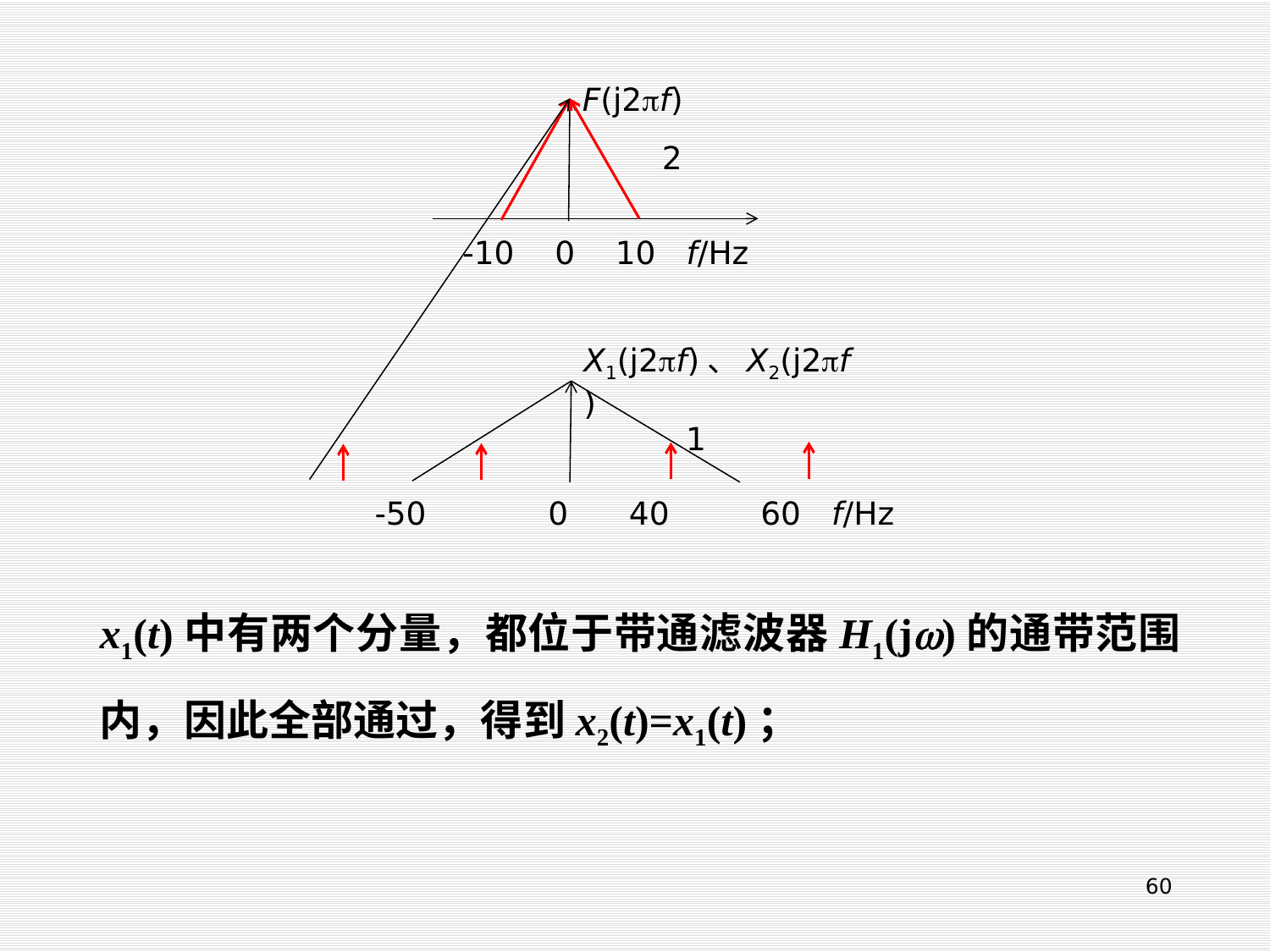

F(j2πf)
2
-10    0    10   f/Hz
X1(j2πf)、X2(j2πf)
1
-50            0      40         60   f/Hz
x1(t)中有两个分量，都位于带通滤波器H1(jω)的通带范围内，因此全部通过，得到x2(t)=x1(t)；
60